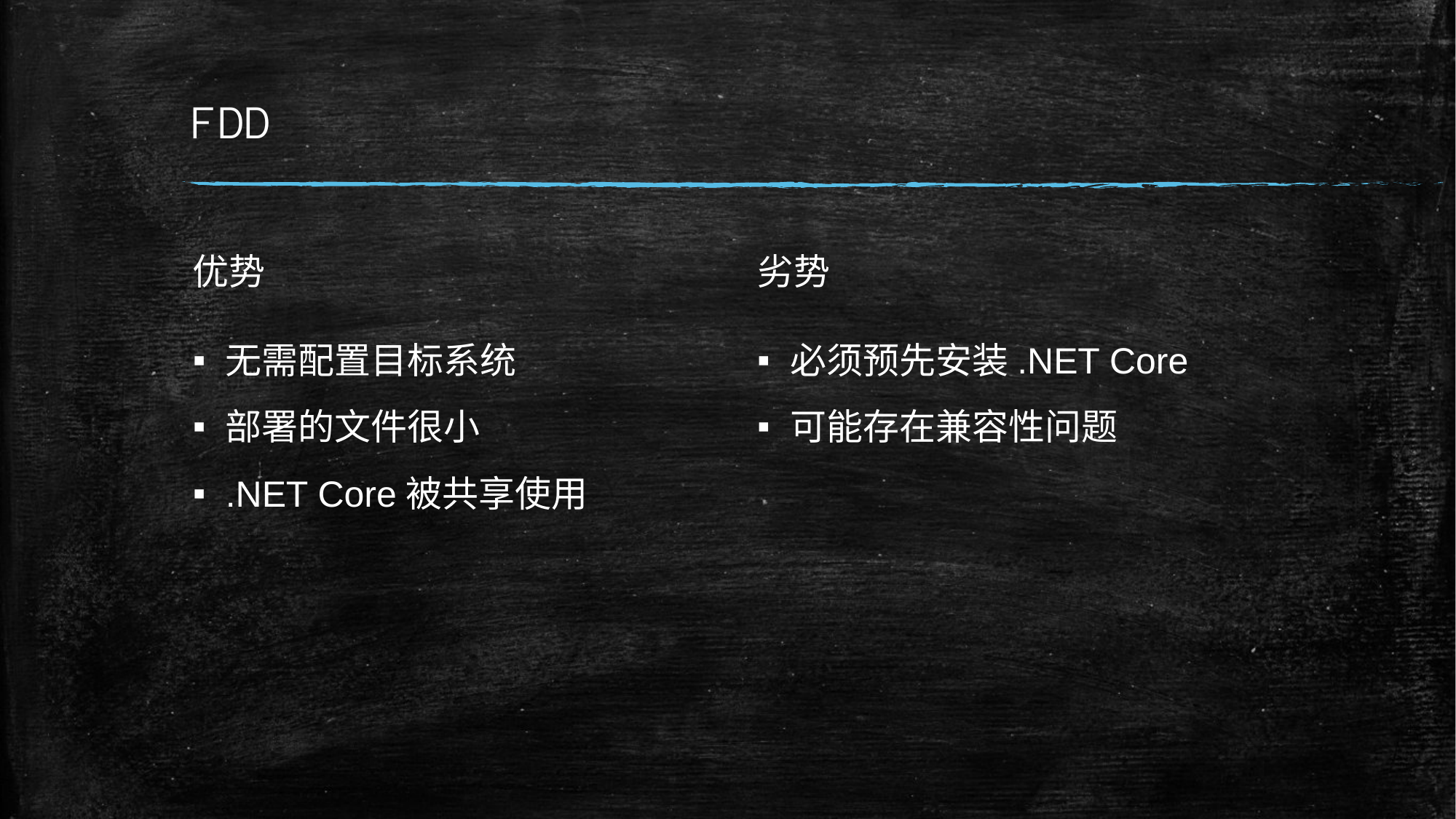

# FDD
优势
劣势
无需配置目标系统
部署的文件很小
.NET Core被共享使用
必须预先安装.NET Core
可能存在兼容性问题